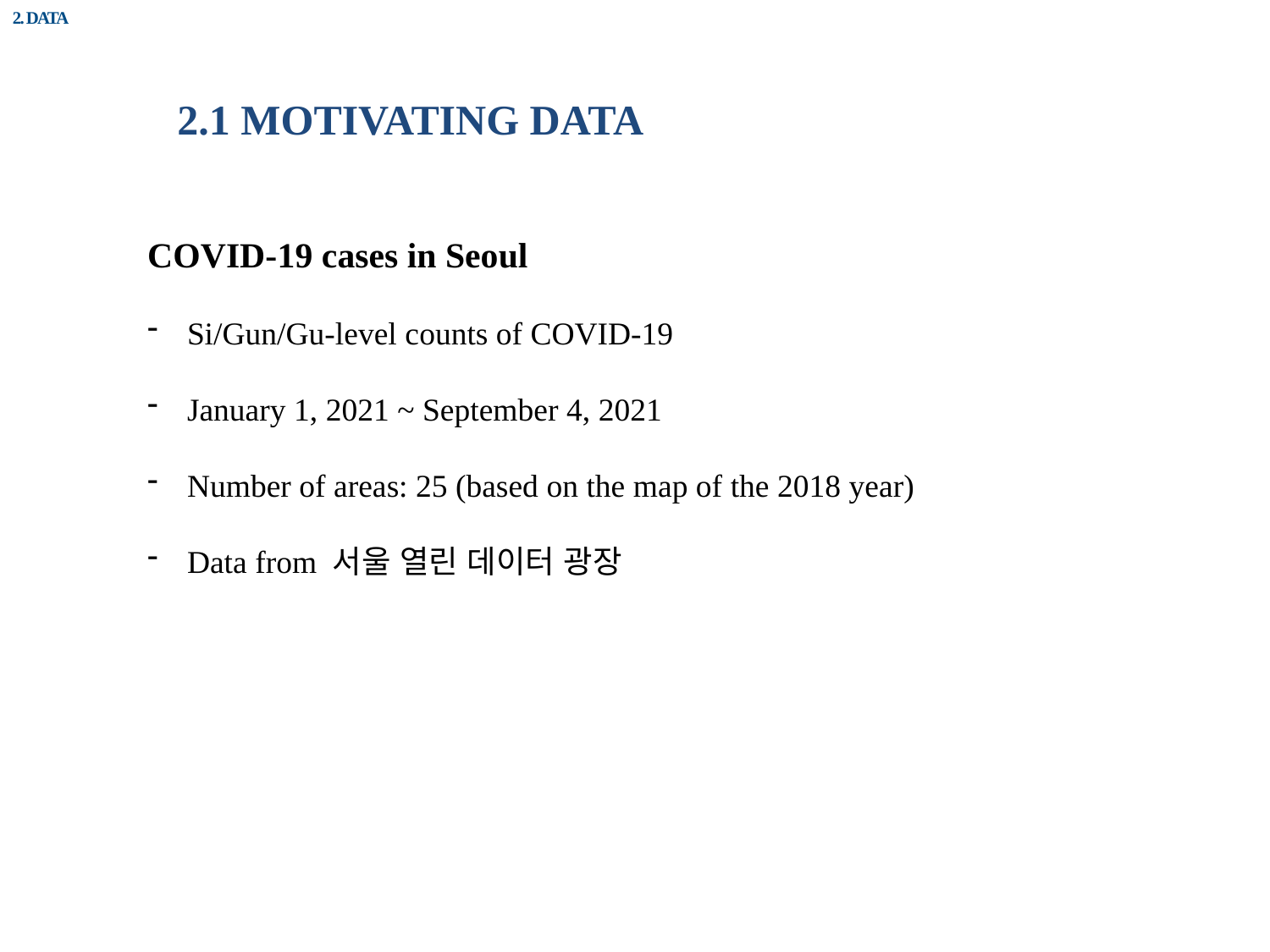

2. DATA

2.1 MOTIVATING DATA
COVID-19 cases in Seoul

Si/Gun/Gu-level counts of COVID-19

January 1, 2021 ~ September 4, 2021

Number of areas: 25 (based on the map of the 2018 year)

Data from 서울 열린 데이터 광장